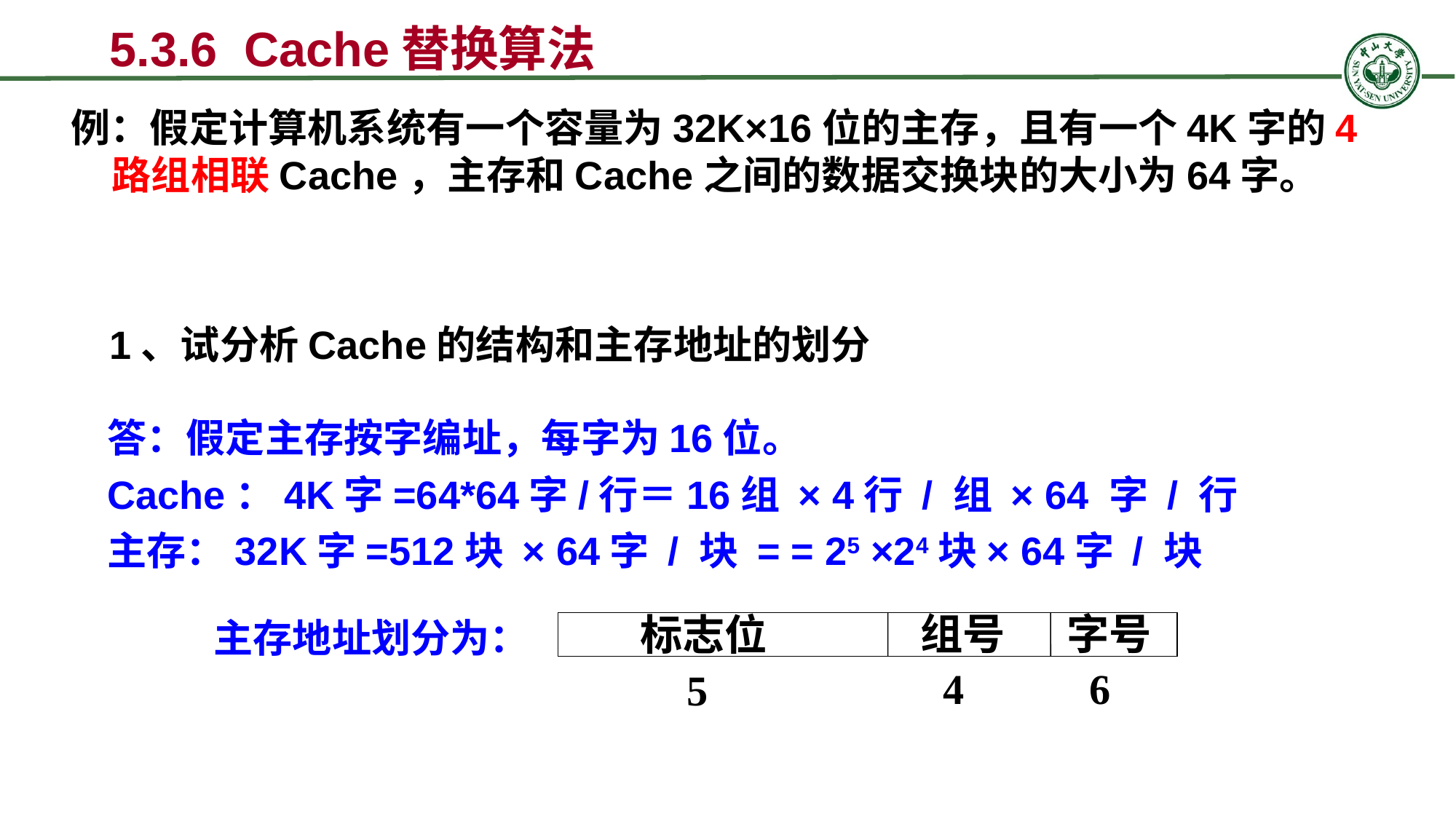

5.3.6  Cache替换算法
例：假定计算机系统有一个容量为32K×16位的主存，且有一个4K字的4路组相联Cache，主存和Cache之间的数据交换块的大小为64字。
1、试分析Cache的结构和主存地址的划分
答：假定主存按字编址，每字为16位。
Cache：4K字=64*64字/行＝16组 × 4行 / 组 × 64 字 / 行
主存：32K字=512块 × 64字 / 块 = = 25 ×24块× 64字 / 块

字号
组号
标志位

4
6
5
主存地址划分为：